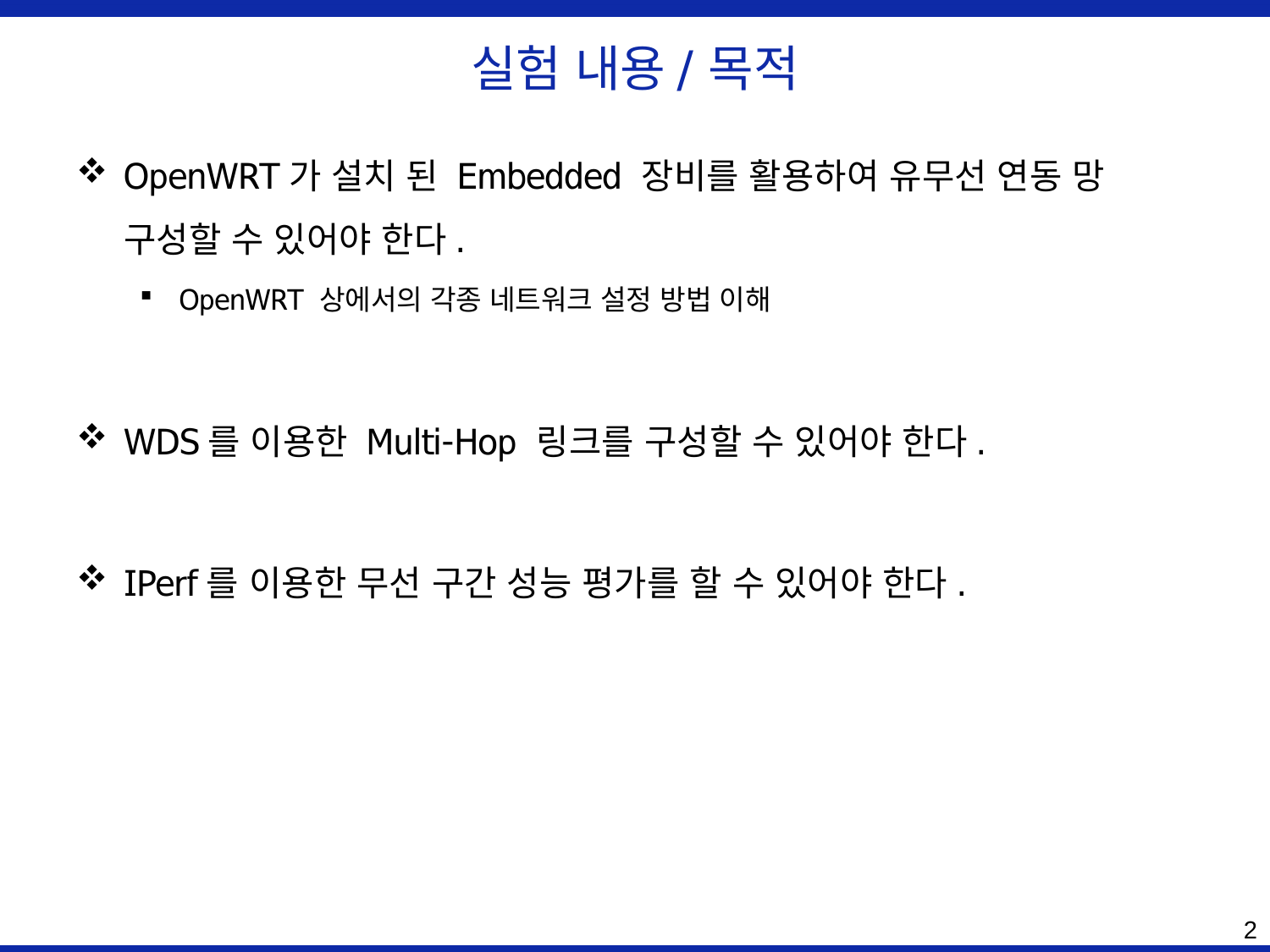

# 실험 내용/목적
OpenWRT가 설치 된 Embedded 장비를 활용하여 유무선 연동 망 구성할 수 있어야 한다.
OpenWRT 상에서의 각종 네트워크 설정 방법 이해

WDS를 이용한 Multi-Hop 링크를 구성할 수 있어야 한다.

IPerf를 이용한 무선 구간 성능 평가를 할 수 있어야 한다.
2